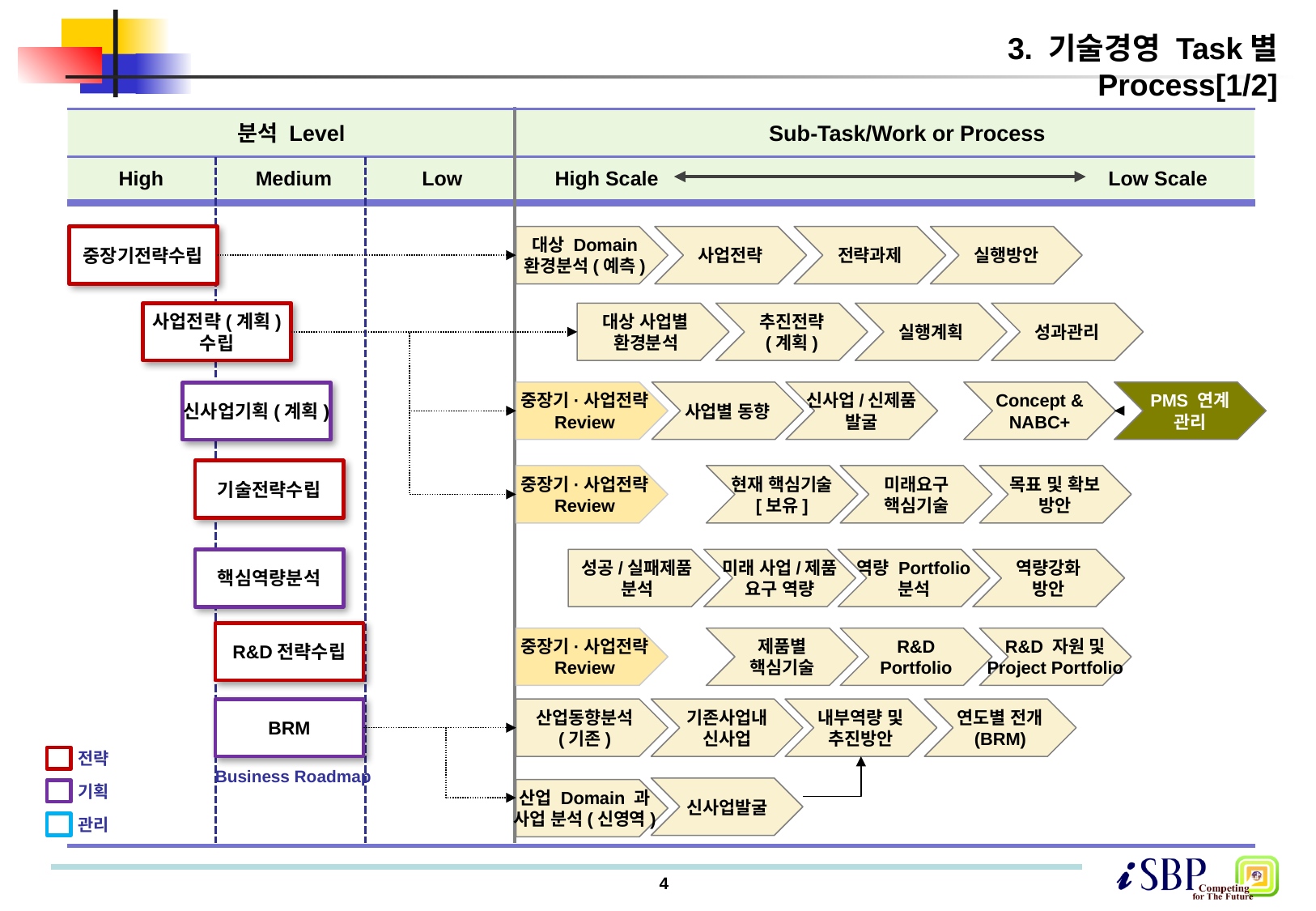

# 3. 기술경영 Task별 Process[1/2]

분석 Level
Sub-Task/Work or Process
High
Medium
Low
High Scale
Low Scale
중장기전략수립
대상 Domain
환경분석(예측)
사업전략
전략과제
실행방안
사업전략(계획)
수립
대상 사업별
환경분석
추진전략
(계획)
실행계획
성과관리
중장기·사업전략
Review
사업별 동향
신사업/신제품
발굴
Concept &
NABC+
PMS 연계
관리
신사업기획(계획)
기술전략수립
중장기·사업전략
Review
현재 핵심기술
[보유]
미래요구
핵심기술
목표 및 확보
방안
핵심역량분석
성공/실패제품
분석
미래 사업/제품
요구 역량
역량 Portfolio
분석
역량강화
방안
R&D전략수립
중장기·사업전략
Review
제품별
핵심기술
R&D
Portfolio
R&D 자원 및
Project Portfolio
BRM
산업동향분석
(기존)
기존사업내
신사업
내부역량 및
추진방안
연도별 전개
(BRM)
전략

Business Roadmap
기획
신사업발굴
산업 Domain 과
사업 분석(신영역)

관리

4